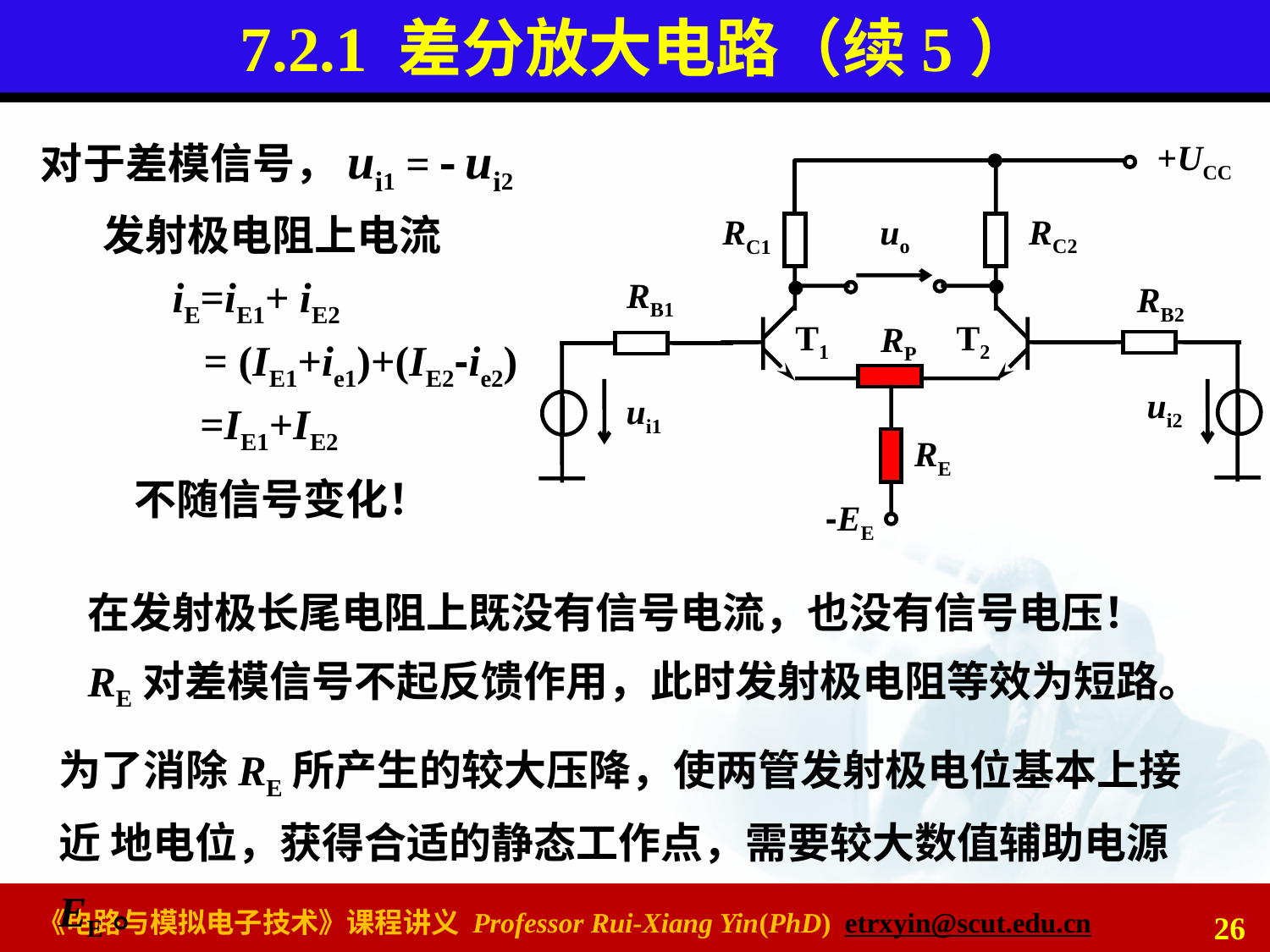

# 7.2.1 差分放大电路（续5）
对于差模信号，ui1 = − ui2
+UCC

uo
RC2
RC1

RB1
RB2

T1
T2
RP

ui2

ui1

RE

-EE

发射极电阻上电流
iE=iE1+ iE2
 = (IE1+ie1)+(IE2-ie2)
=IE1+IE2
不随信号变化！
在发射极长尾电阻上既没有信号电流，也没有信号电压！
RE对差模信号不起反馈作用，此时发射极电阻等效为短路。
为了消除RE所产生的较大压降，使两管发射极电位基本上接近 地电位，获得合适的静态工作点，需要较大数值辅助电源EE。
26